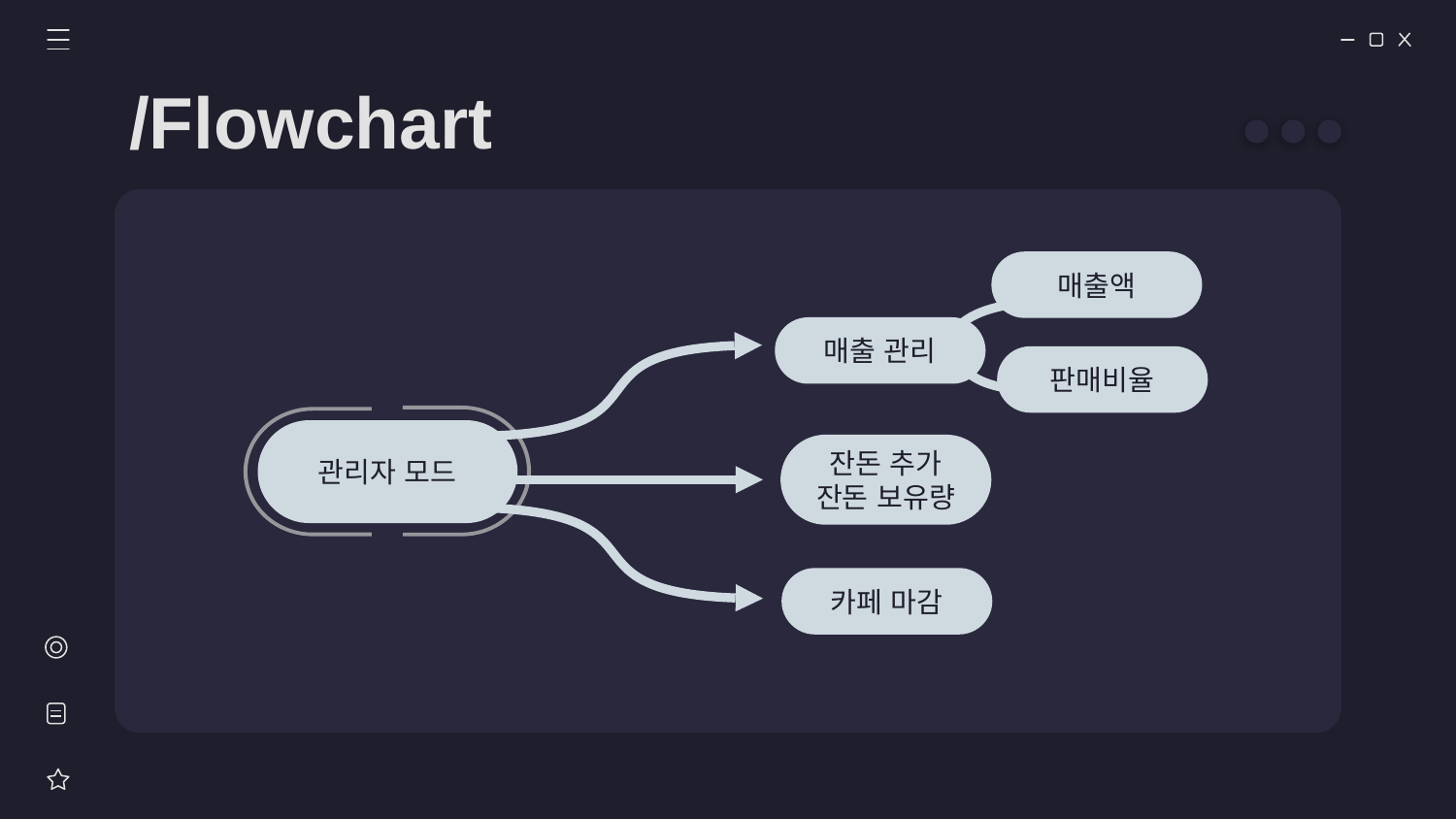

# /Flowchart

매출액
매출 관리
판매비율

관리자 모드
잔돈 추가
잔돈 보유량
카페 마감